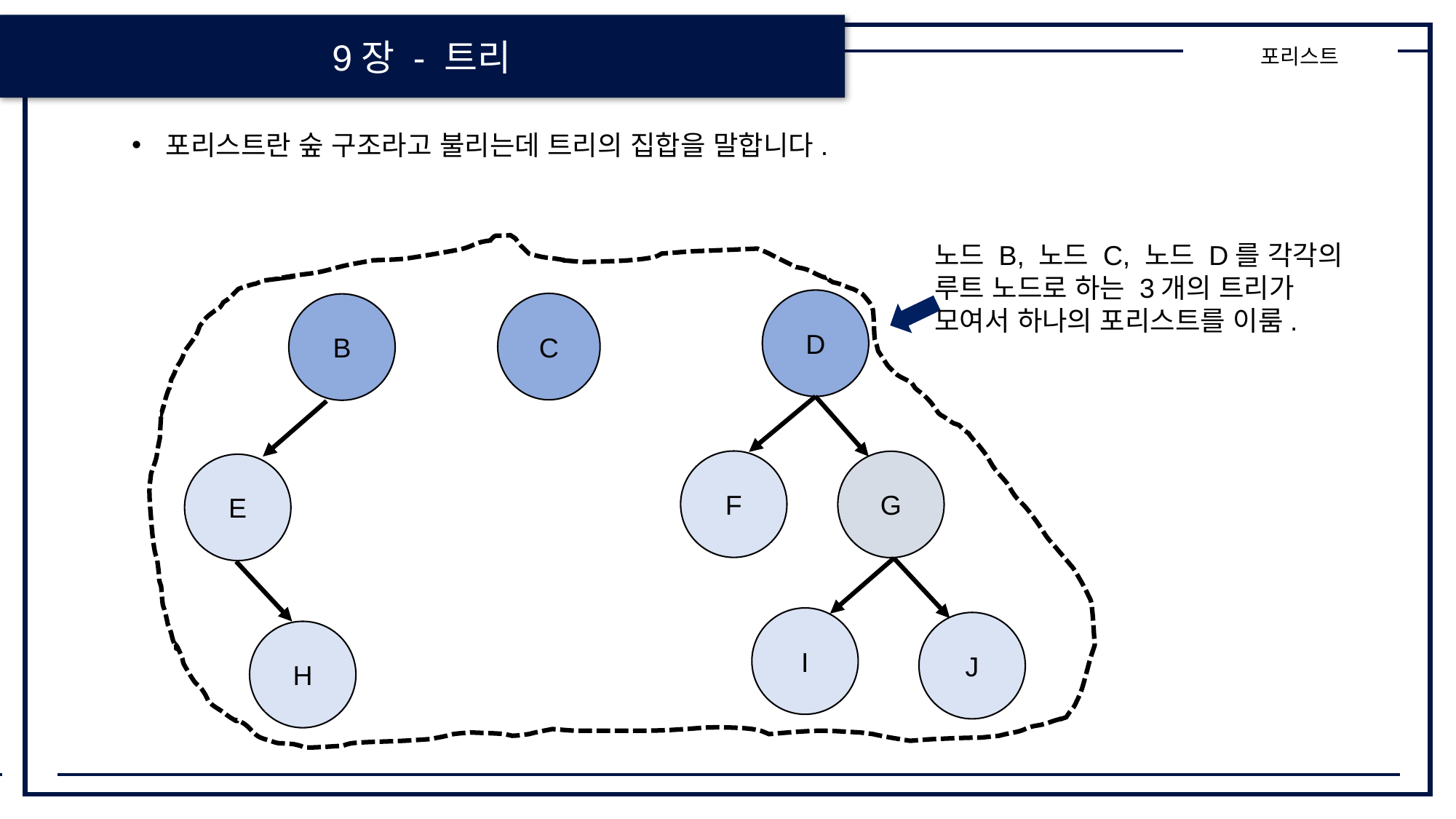

9장 - 트리

포리스트
포리스트란 숲 구조라고 불리는데 트리의 집합을 말합니다.
노드 B, 노드 C, 노드 D를 각각의
루트 노드로 하는 3개의 트리가
모여서 하나의 포리스트를 이룸.

D
C
B
F
G
E
I
J
H